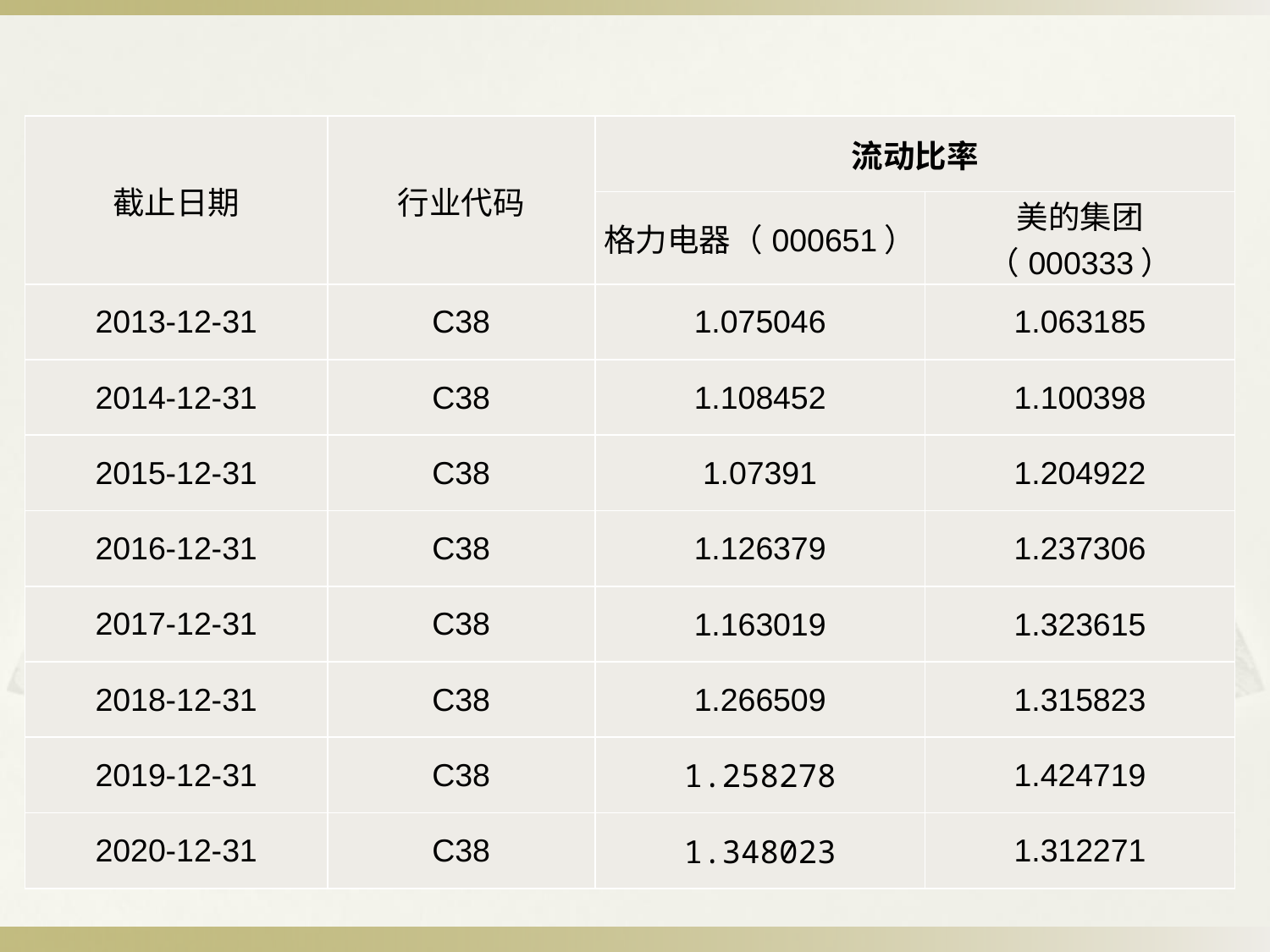

| 截止日期 | 行业代码 | 流动比率 |  |
| --- | --- | --- | --- |
| 截止日期 | 行业代码 | 格力电器（000651） | 美的集团（000333） |
| 2013-12-31 | C38 | 1.075046 | 1.063185 |
| 2014-12-31 | C38 | 1.108452 | 1.100398 |
| 2015-12-31 | C38 | 1.07391 | 1.204922 |
| 2016-12-31 | C38 | 1.126379 | 1.237306 |
| 2017-12-31 | C38 | 1.163019 | 1.323615 |
| 2018-12-31 | C38 | 1.266509 | 1.315823 |
| 2019-12-31 | C38 | 1.258278 | 1.424719 |
| 2020-12-31 | C38 | 1.348023 | 1.312271 |